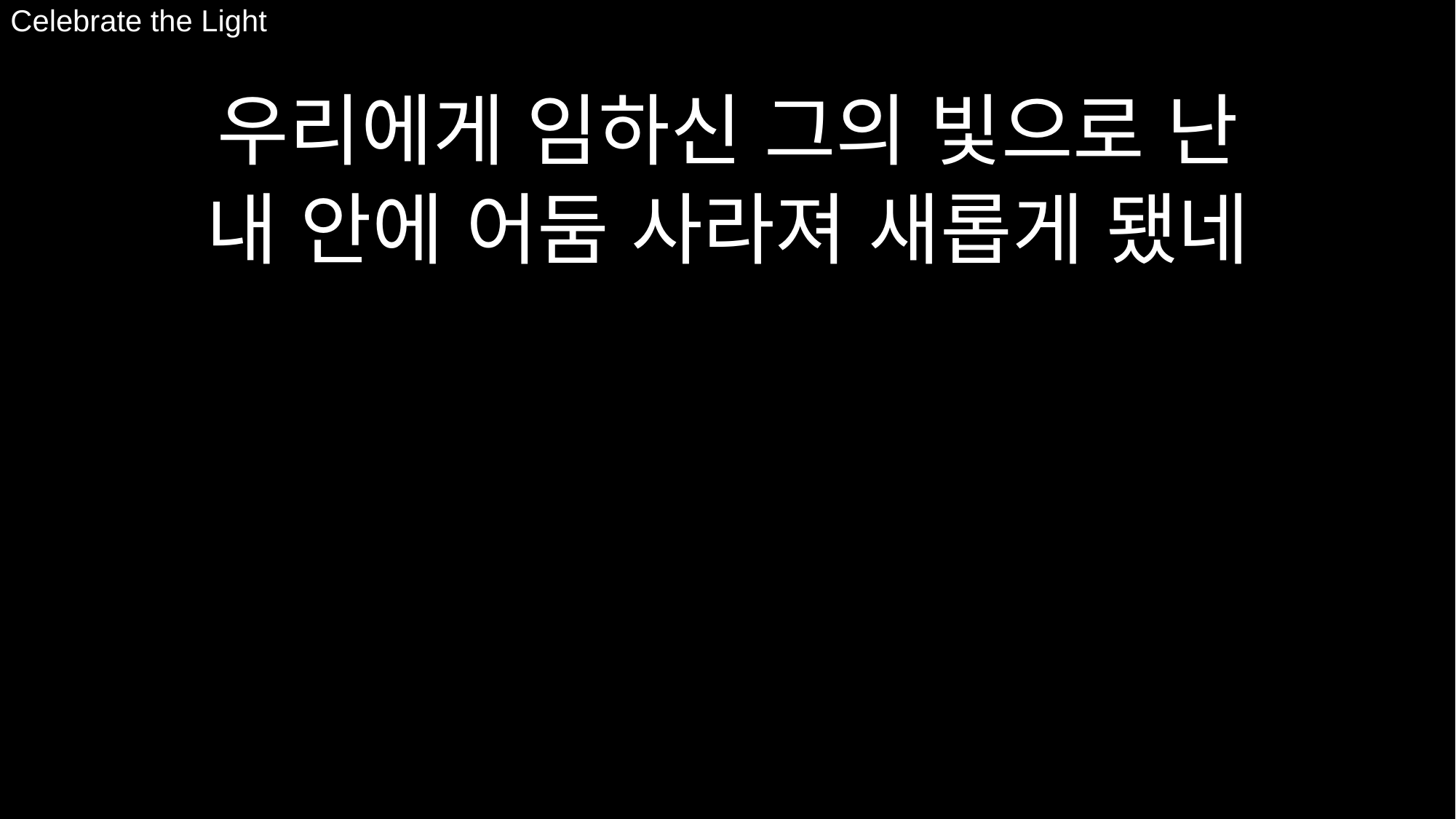

우리에게 임하신 그의 빛으로 난
내 안에 어둠 사라져 새롭게 됐네

# Celebrate the Light